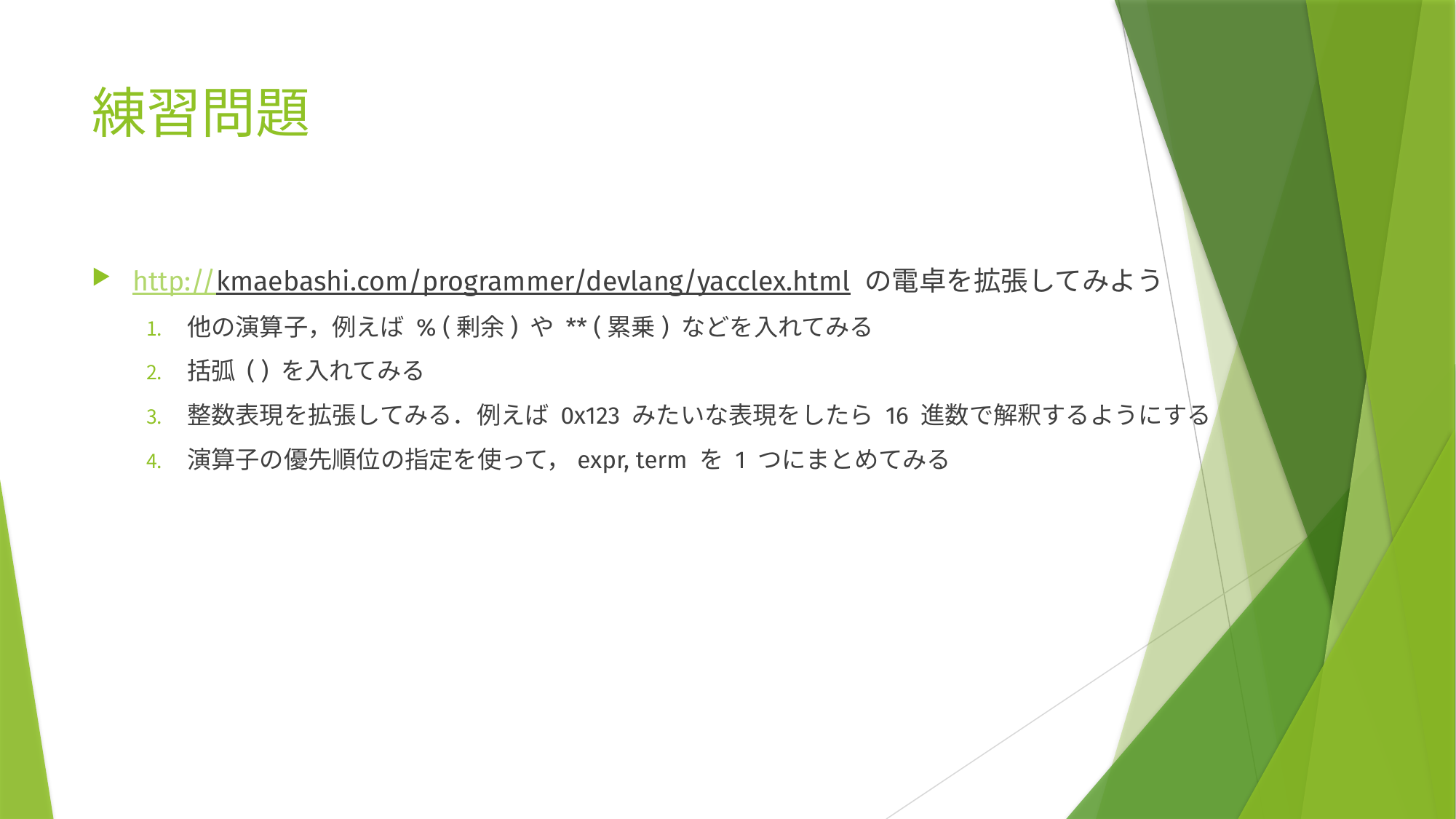

# 練習問題
http://kmaebashi.com/programmer/devlang/yacclex.html の電卓を拡張してみよう
他の演算子，例えば % (剰余) や ** (累乗) などを入れてみる
括弧 ( ) を入れてみる
整数表現を拡張してみる．例えば 0x123 みたいな表現をしたら 16 進数で解釈するようにする
演算子の優先順位の指定を使って，expr, term を 1 つにまとめてみる